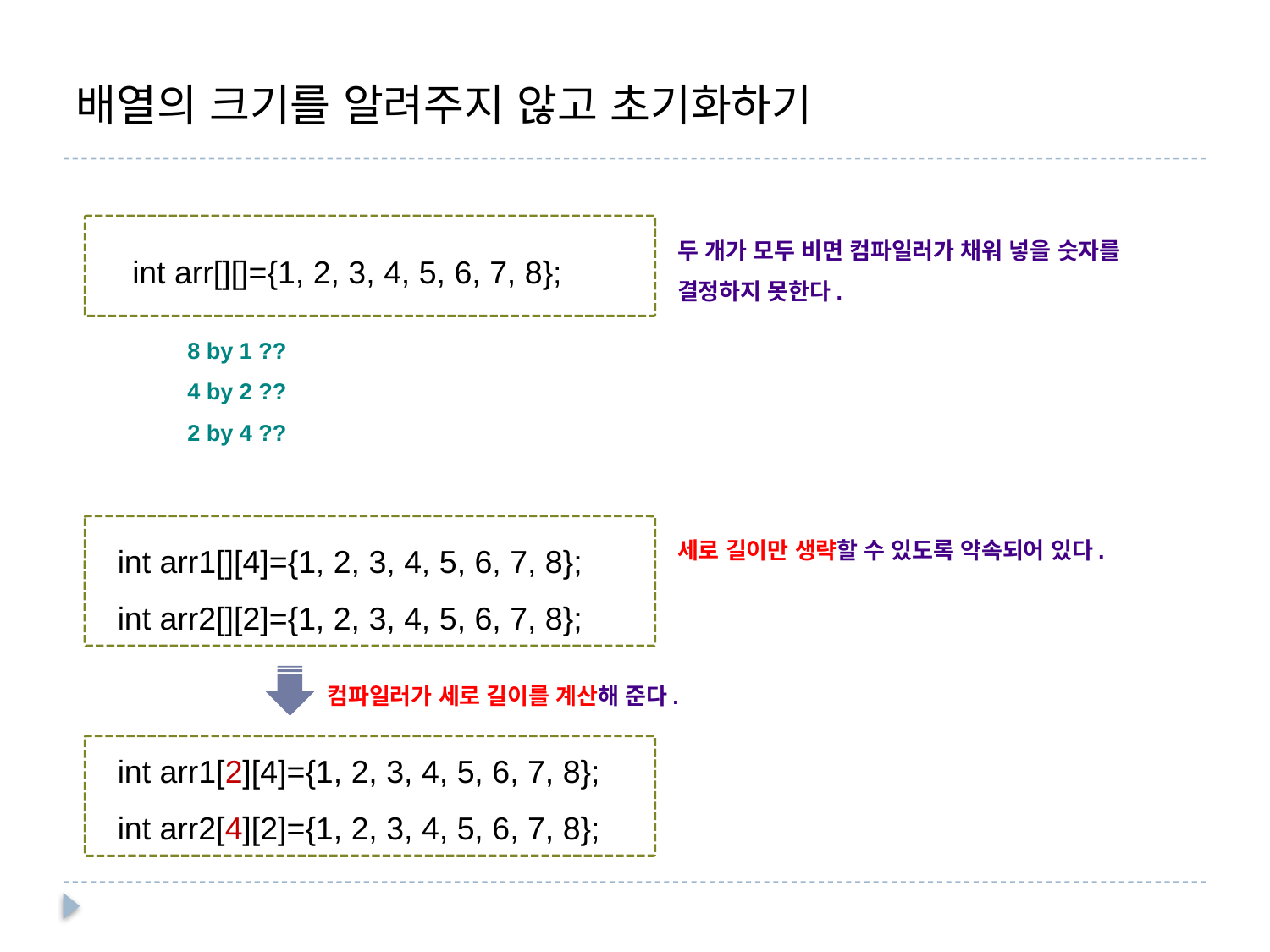

윤성우의
열혈
C 프로그래밍
# 배열의 크기를 알려주지 않고 초기화하기

두 개가 모두 비면 컴파일러가 채워 넣을 숫자를 결정하지 못한다.
int arr[][]={1, 2, 3, 4, 5, 6, 7, 8};
8 by 1 ??
4 by 2 ??
2 by 4 ??

int arr1[][4]={1, 2, 3, 4, 5, 6, 7, 8};
int arr2[][2]={1, 2, 3, 4, 5, 6, 7, 8};
세로 길이만 생략할 수 있도록 약속되어 있다.
컴파일러가 세로 길이를 계산해 준다.

int arr1[2][4]={1, 2, 3, 4, 5, 6, 7, 8};
int arr2[4][2]={1, 2, 3, 4, 5, 6, 7, 8};